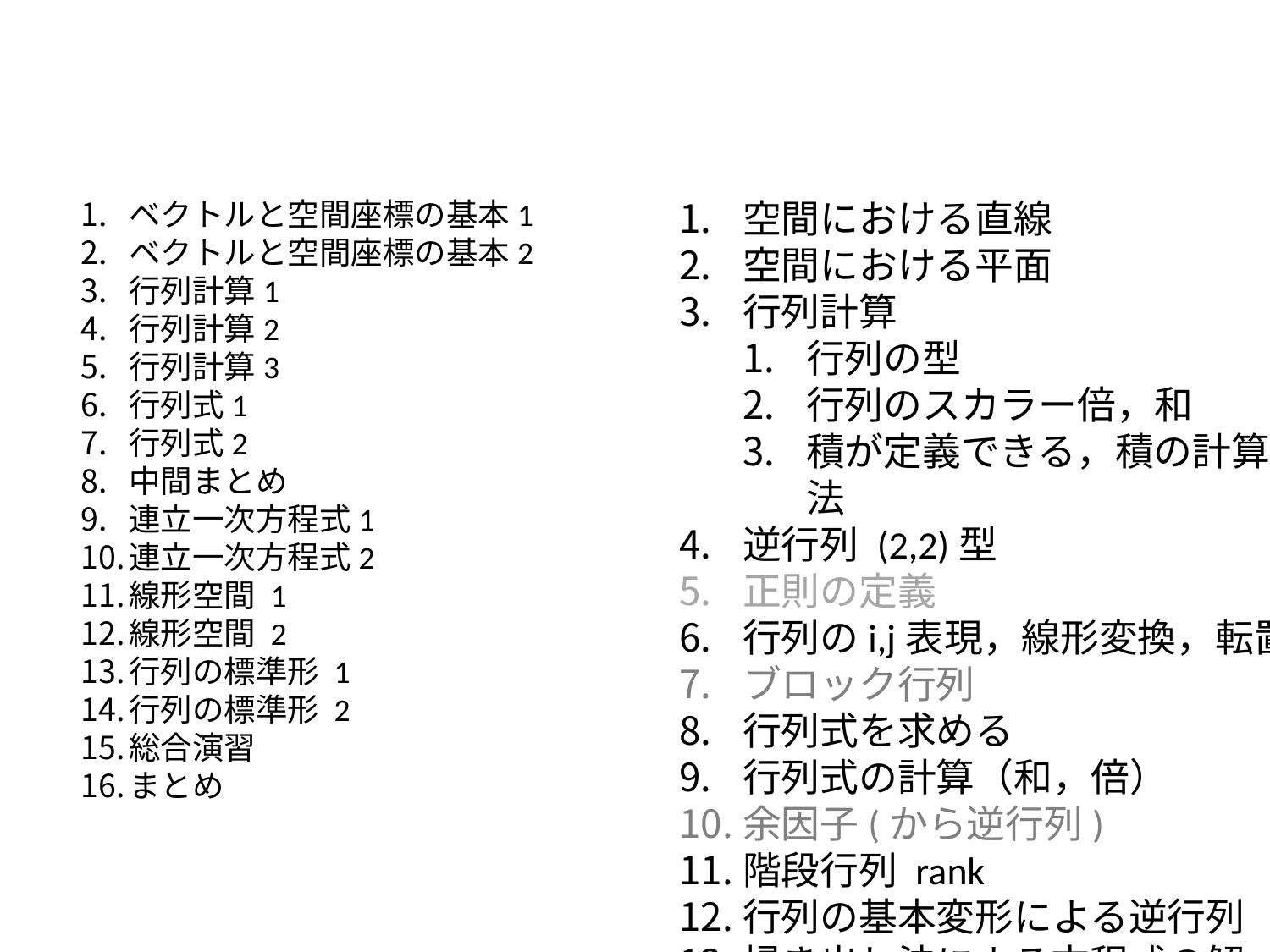

#
ベクトルと空間座標の基本1
ベクトルと空間座標の基本2
行列計算1
行列計算2
行列計算3
行列式1
行列式2
中間まとめ
連立一次方程式1
連立一次方程式2
線形空間 1
線形空間 2
行列の標準形 1
行列の標準形 2
総合演習
まとめ
空間における直線
空間における平面
行列計算
行列の型
行列のスカラー倍，和
積が定義できる，積の計算方法
逆行列 (2,2)型
正則の定義
行列のi,j表現，線形変換，転置
ブロック行列
行列式を求める
行列式の計算（和，倍）
余因子(から逆行列)
階段行列 rank
行列の基本変形による逆行列
掃き出し法による方程式の解
復習
まとめ（期末テスト）